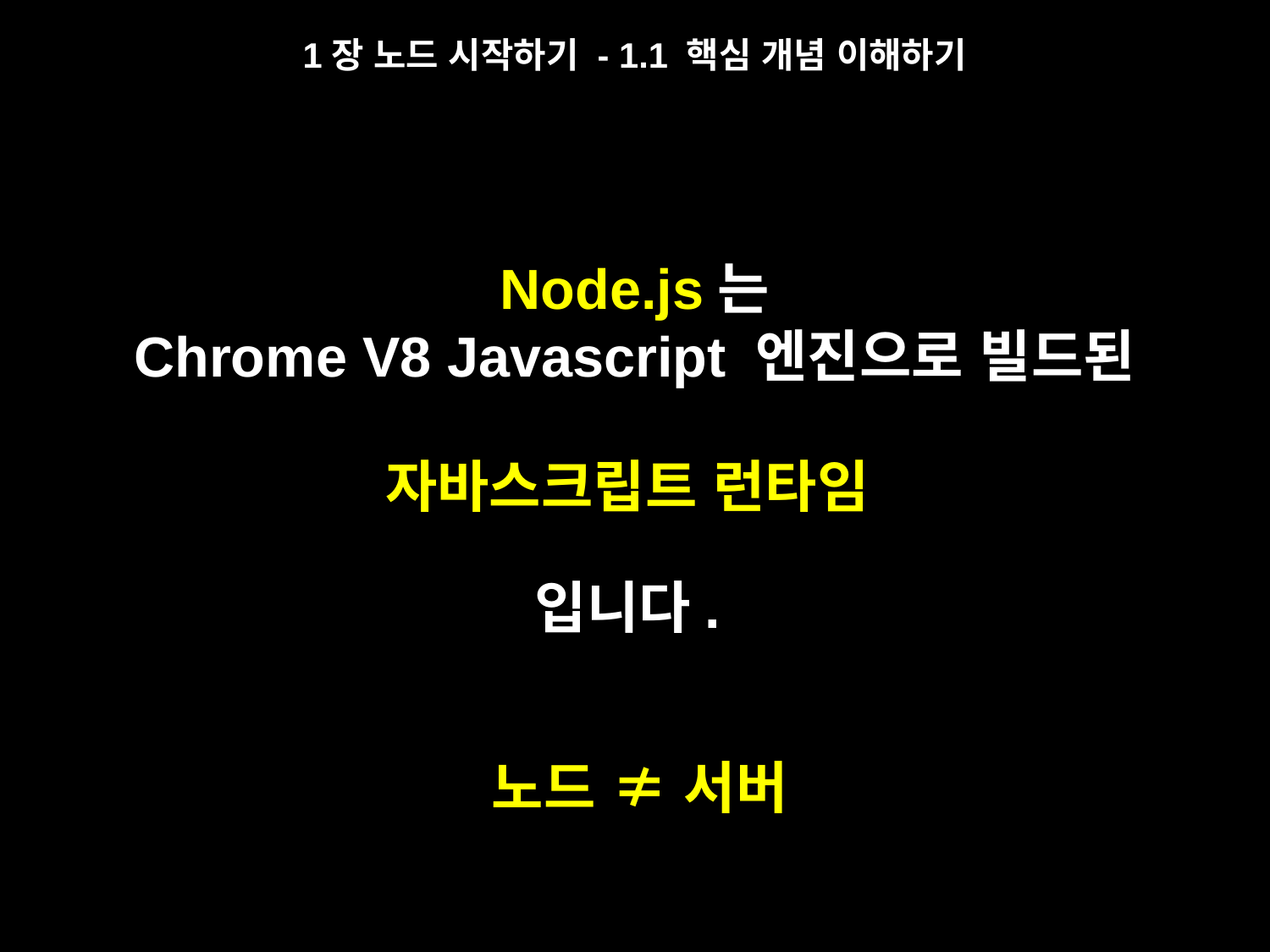

1장 노드 시작하기 - 1.1 핵심 개념 이해하기
Node.js는
Chrome V8 Javascript 엔진으로 빌드된
자바스크립트 런타임
입니다.
노드 ≠ 서버